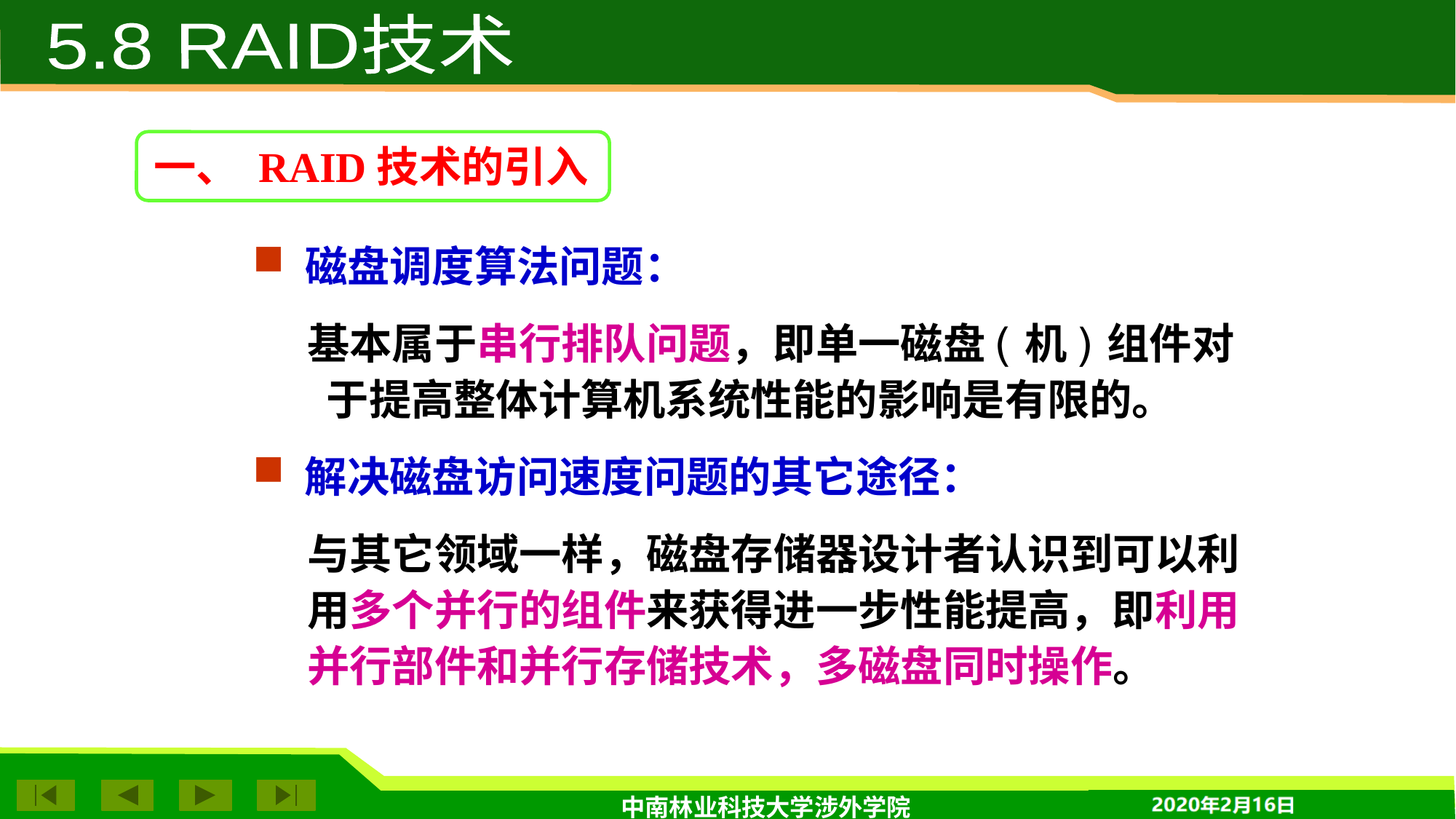

5.8 RAID技术

一、 RAID技术的引入
 磁盘调度算法问题：
基本属于串行排队问题，即单一磁盘(机)组件对     于提高整体计算机系统性能的影响是有限的。
 解决磁盘访问速度问题的其它途径：
与其它领域一样，磁盘存储器设计者认识到可以利用多个并行的组件来获得进一步性能提高，即利用并行部件和并行存储技术，多磁盘同时操作。